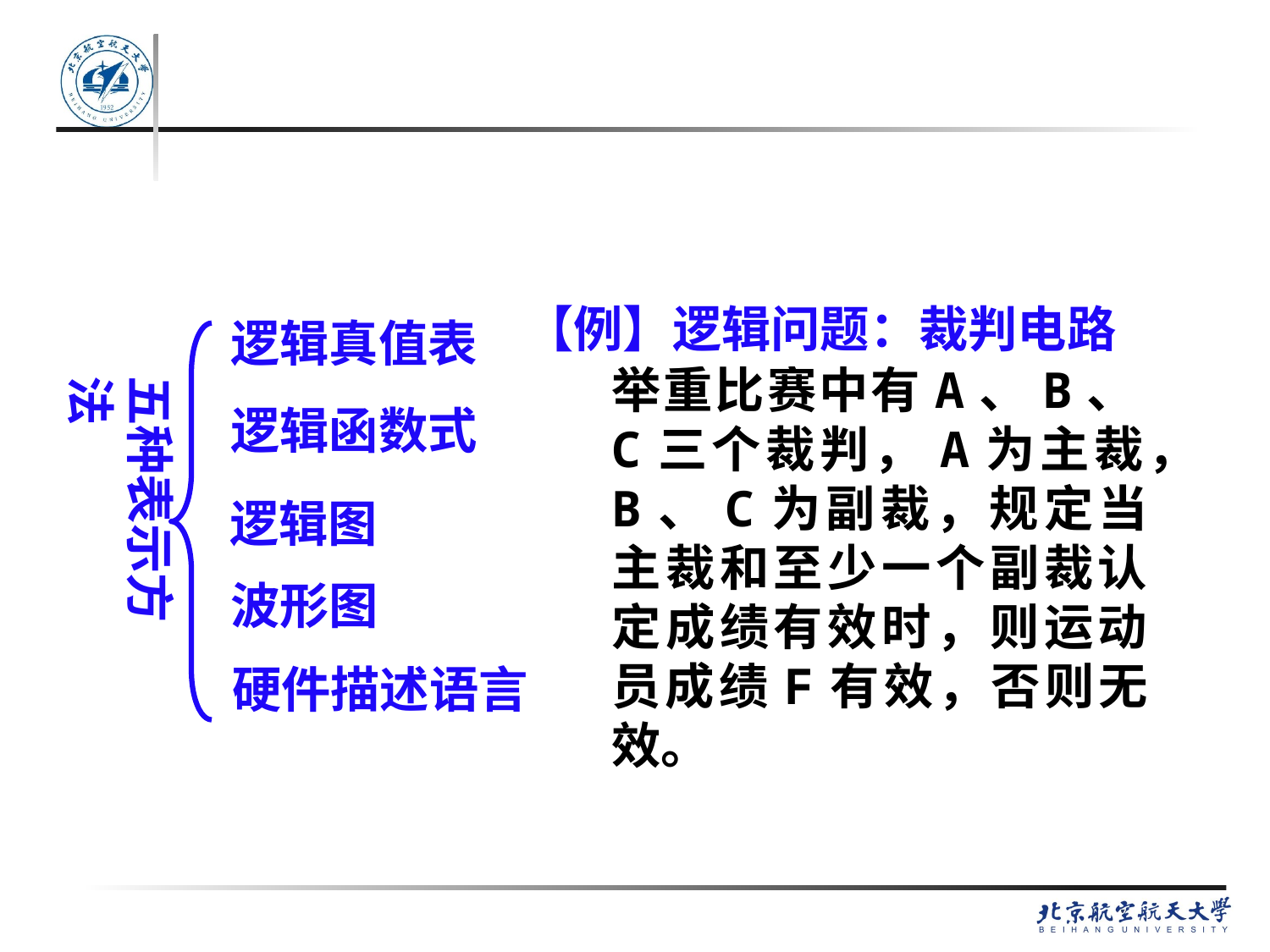

#
【例】逻辑问题：裁判电路
逻辑真值表

举重比赛中有A、B、C三个裁判，A为主裁，B、C为副裁，规定当主裁和至少一个副裁认定成绩有效时，则运动员成绩F有效，否则无效。
五种表示方法
逻辑函数式
逻辑图
波形图
硬件描述语言
23